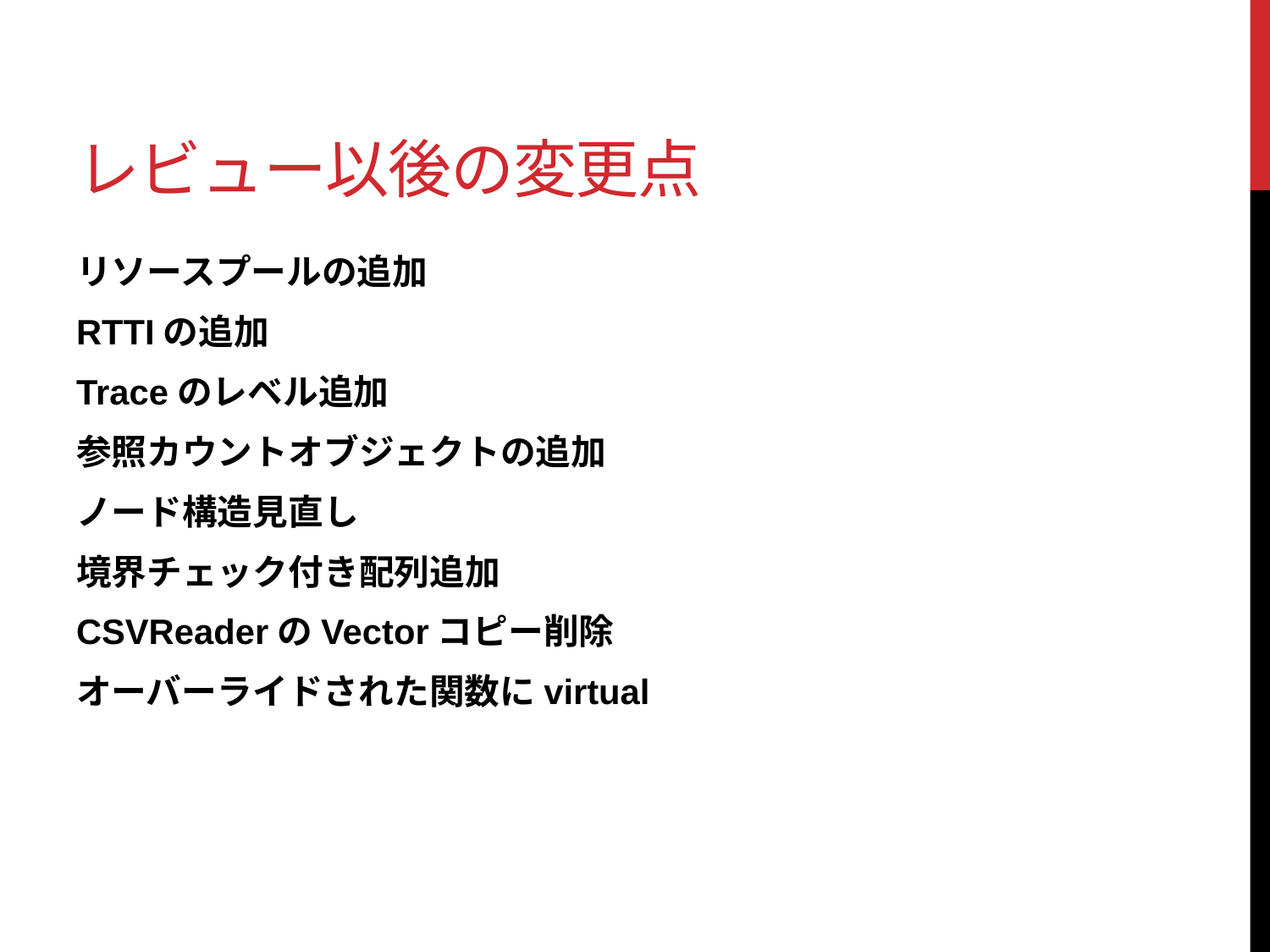

# レビュー以後の変更点
リソースプールの追加
RTTIの追加
Traceのレベル追加
参照カウントオブジェクトの追加
ノード構造見直し
境界チェック付き配列追加
CSVReaderのVectorコピー削除
オーバーライドされた関数にvirtual